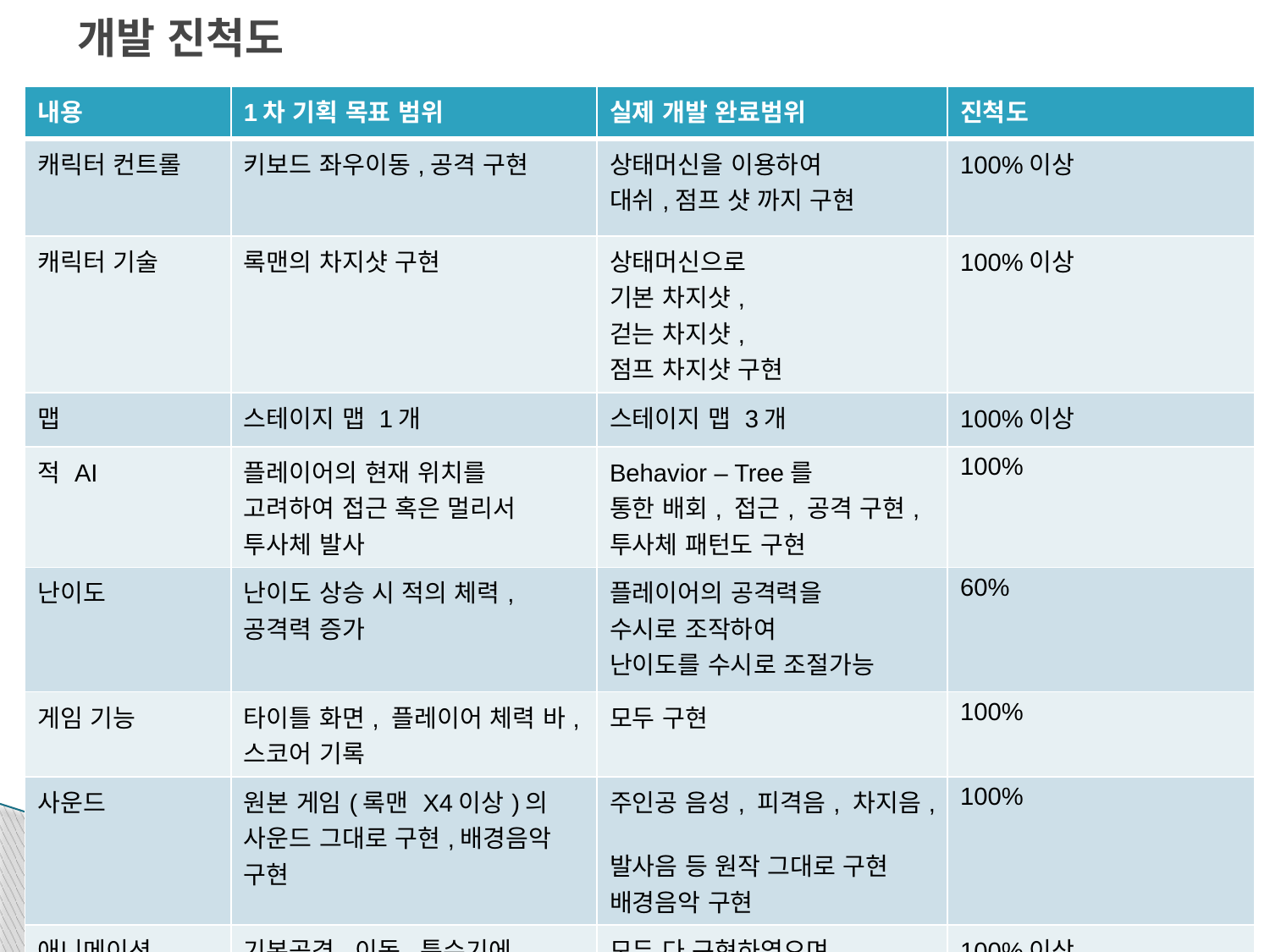

# 개발 진척도
| 내용 | 1차 기획 목표 범위 | 실제 개발 완료범위 | 진척도 |
| --- | --- | --- | --- |
| 캐릭터 컨트롤 | 키보드 좌우이동,공격 구현 | 상태머신을 이용하여 대쉬,점프 샷 까지 구현 | 100%이상 |
| 캐릭터 기술 | 록맨의 차지샷 구현 | 상태머신으로 기본 차지샷, 걷는 차지샷, 점프 차지샷 구현 | 100%이상 |
| 맵 | 스테이지 맵 1개 | 스테이지 맵 3개 | 100%이상 |
| 적 AI | 플레이어의 현재 위치를 고려하여 접근 혹은 멀리서 투사체 발사 | Behavior – Tree를 통한 배회, 접근, 공격 구현, 투사체 패턴도 구현 | 100% |
| 난이도 | 난이도 상승 시 적의 체력,공격력 증가 | 플레이어의 공격력을 수시로 조작하여 난이도를 수시로 조절가능 | 60% |
| 게임 기능 | 타이틀 화면, 플레이어 체력 바, 스코어 기록 | 모두 구현 | 100% |
| 사운드 | 원본 게임(록맨 X4이상)의 사운드 그대로 구현,배경음악 구현 | 주인공 음성, 피격음, 차지음, 발사음 등 원작 그대로 구현 배경음악 구현 | 100% |
| 애니메이션 | 기본공격,이동,특수기에 해당하는 애니메이션 | 모두 다 구현하였으며 보스 오브젝트에 특히 신경씀 | 100%이상 |